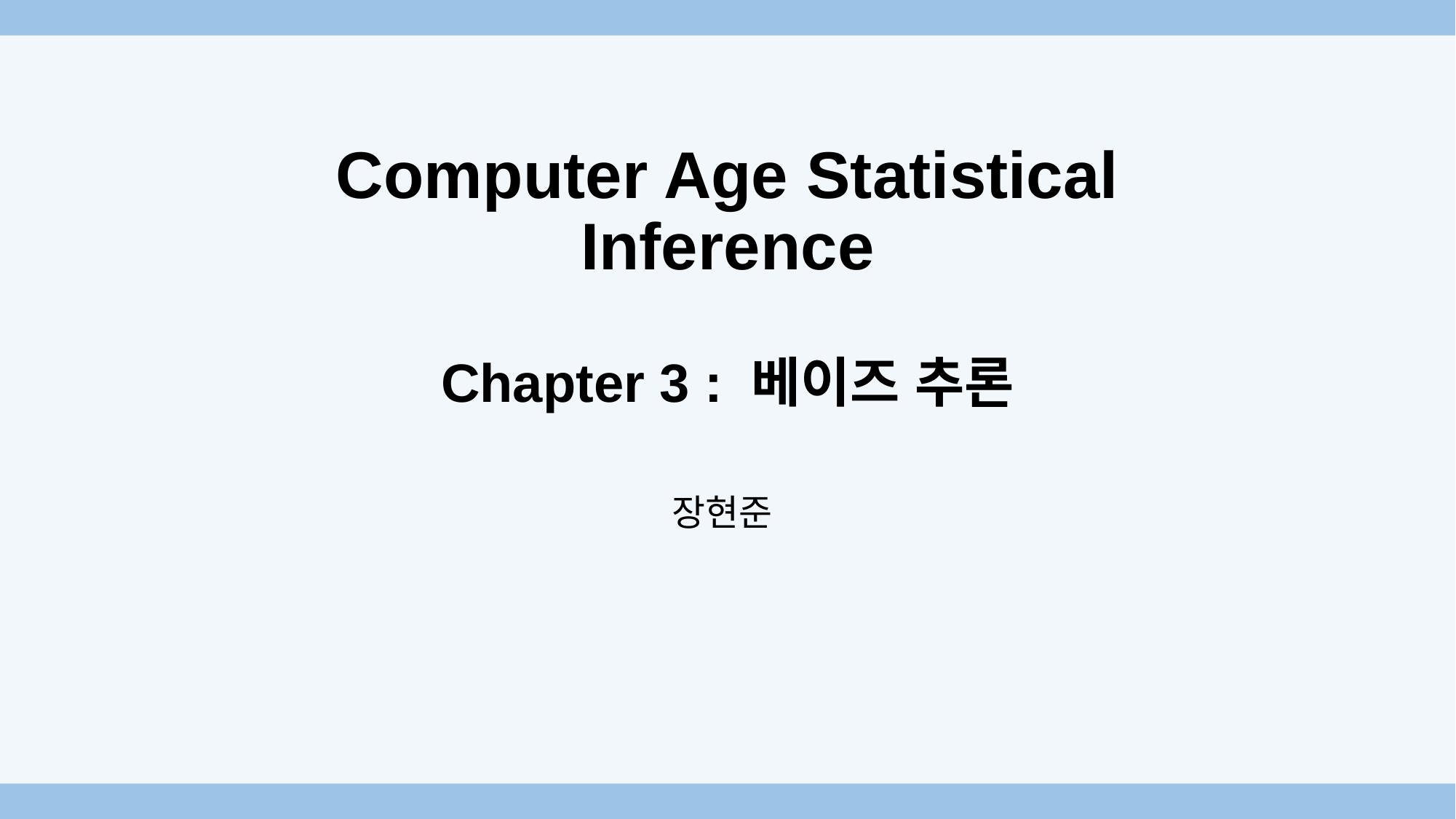

# Computer Age Statistical Inference Chapter 3 : 베이즈 추론

장현준